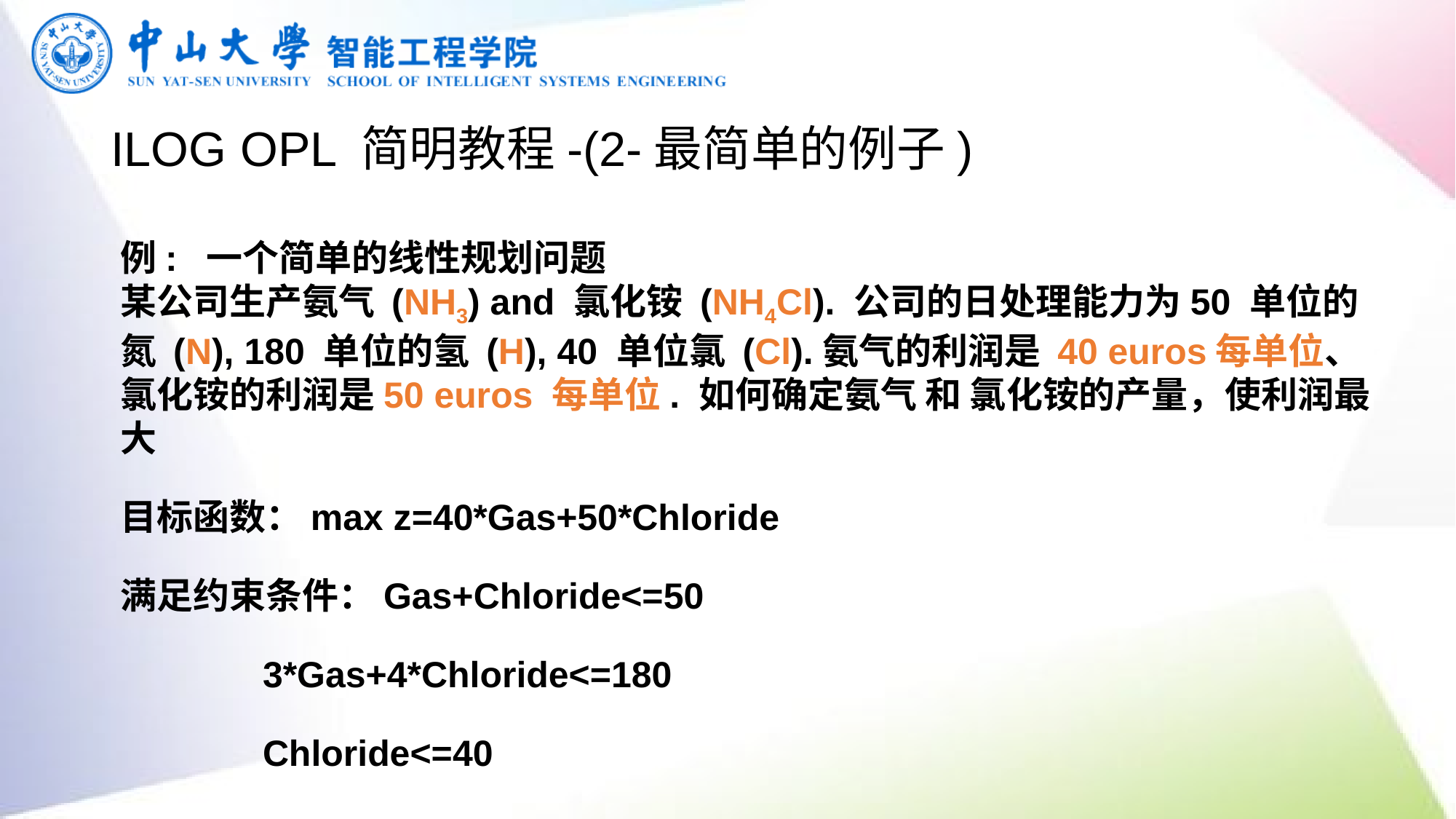

# ILOG OPL 简明教程-(2-最简单的例子)
例:  一个简单的线性规划问题
某公司生产氨气 (NH3) and 氯化铵 (NH4Cl). 公司的日处理能力为50 单位的 氮 (N), 180 单位的氢 (H), 40 单位氯 (Cl).氨气的利润是 40 euros每单位、  氯化铵的利润是50 euros 每单位. 如何确定氨气 和 氯化铵的产量，使利润最大
目标函数：max z=40*Gas+50*Chloride
满足约束条件：Gas+Chloride<=50
              3*Gas+4*Chloride<=180
              Chloride<=40